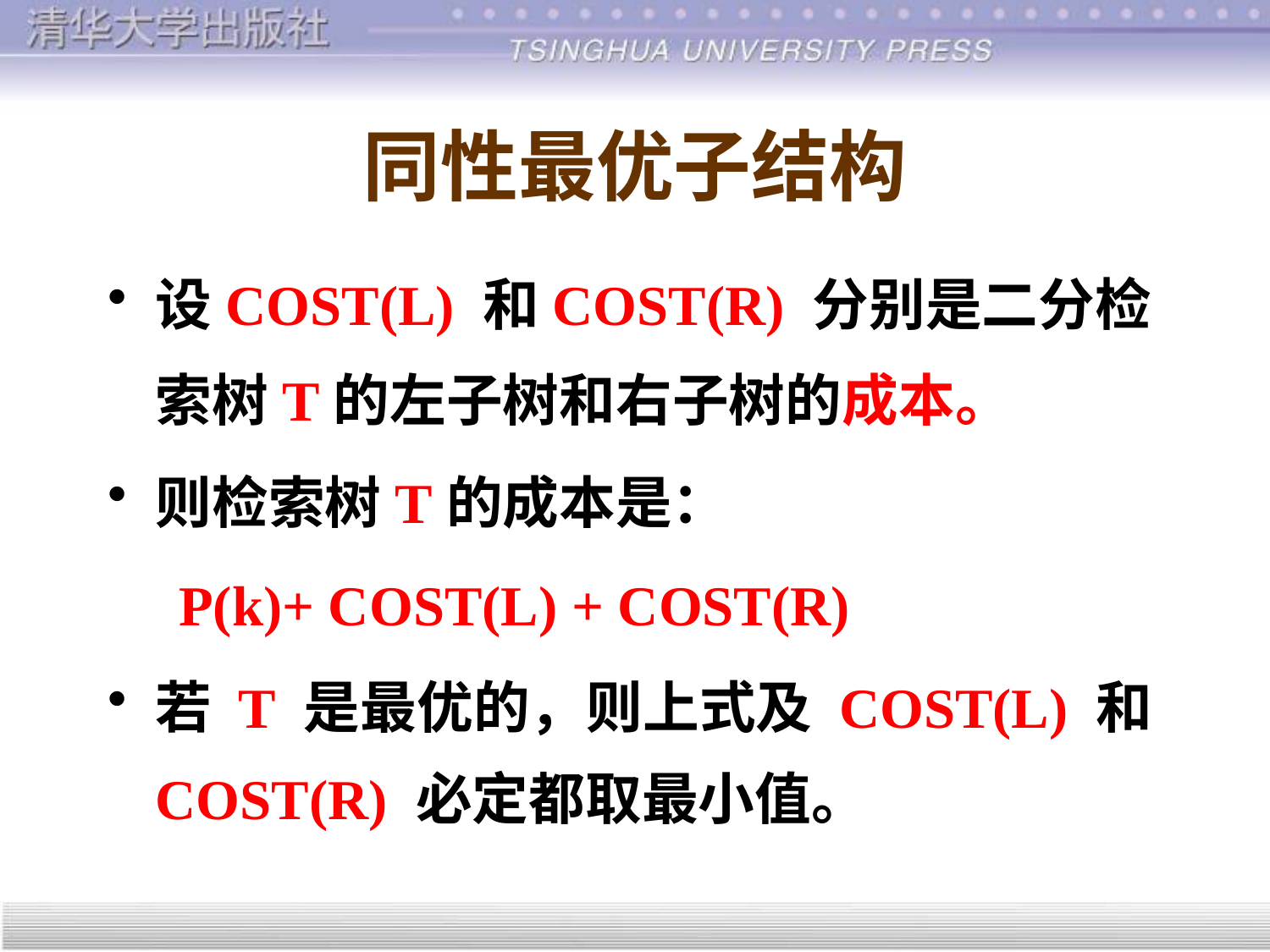

# 同性最优子结构
设COST(L) 和COST(R) 分别是二分检索树T的左子树和右子树的成本。
则检索树T的成本是：
     P(k)+ COST(L) + COST(R)
若 T 是最优的，则上式及 COST(L) 和COST(R) 必定都取最小值。
89